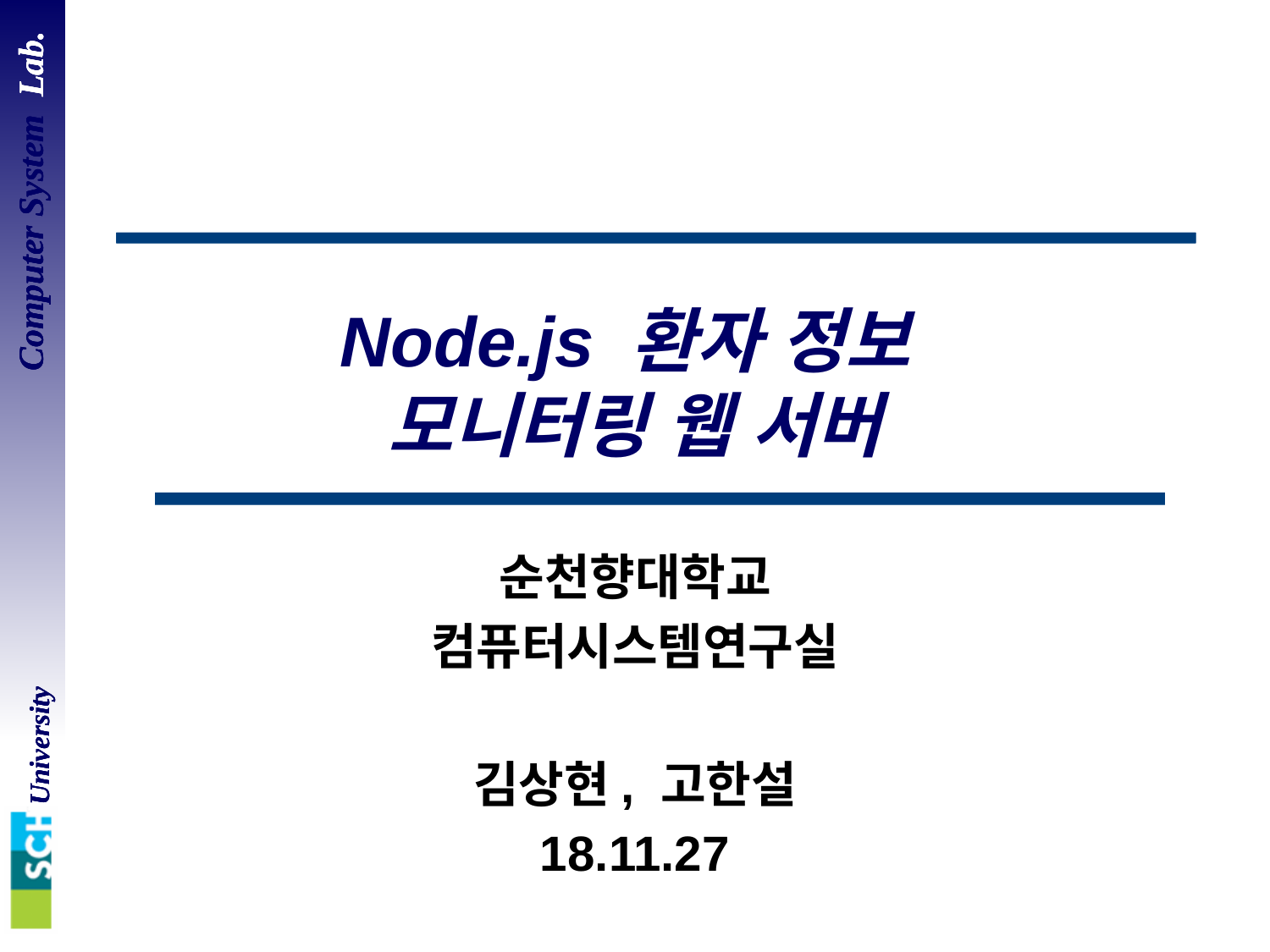

# Node.js 환자 정보 모니터링 웹 서버
순천향대학교
컴퓨터시스템연구실

김상현, 고한설
18.11.27